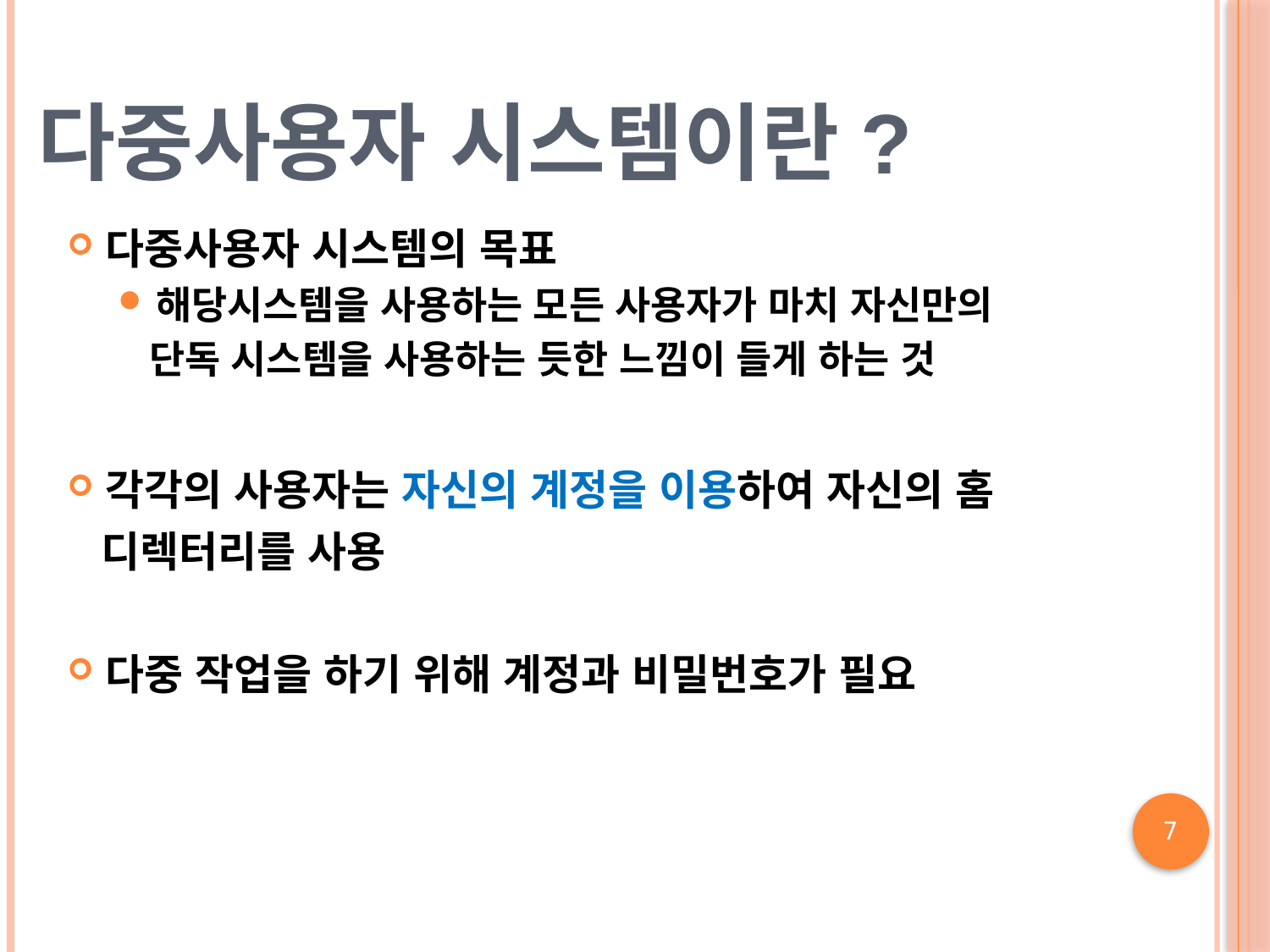

# 다중사용자 시스템이란?
다중사용자 시스템의 목표
해당시스템을 사용하는 모든 사용자가 마치 자신만의
  단독 시스템을 사용하는 듯한 느낌이 들게 하는 것

각각의 사용자는 자신의 계정을 이용하여 자신의 홈
  디렉터리를 사용

다중 작업을 하기 위해 계정과 비밀번호가 필요

7